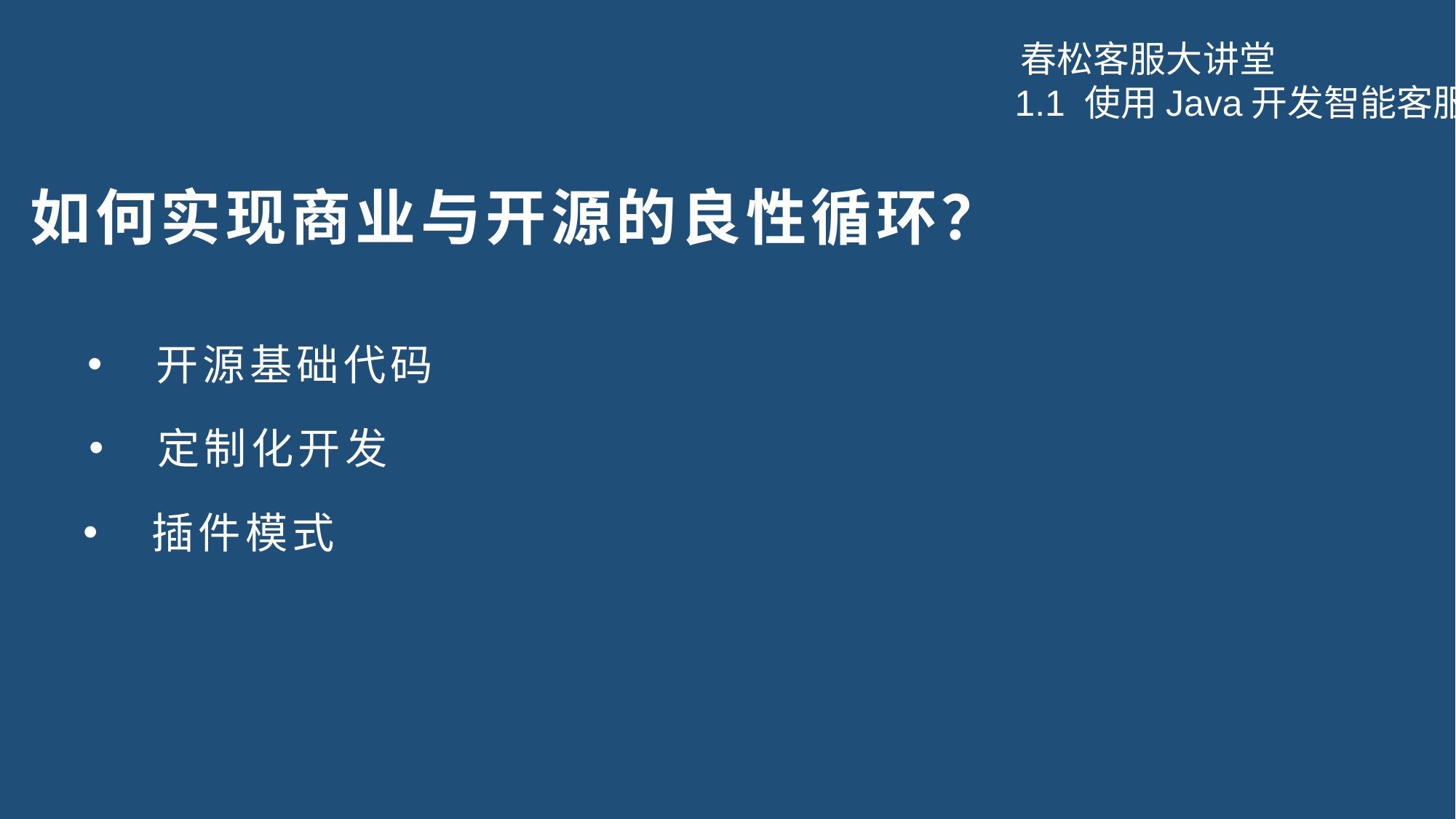

春松客服大讲堂
1.1 使用Java开发智能客服
如何实现商业与开源的良性循环？
开源基础代码
定制化开发
插件模式